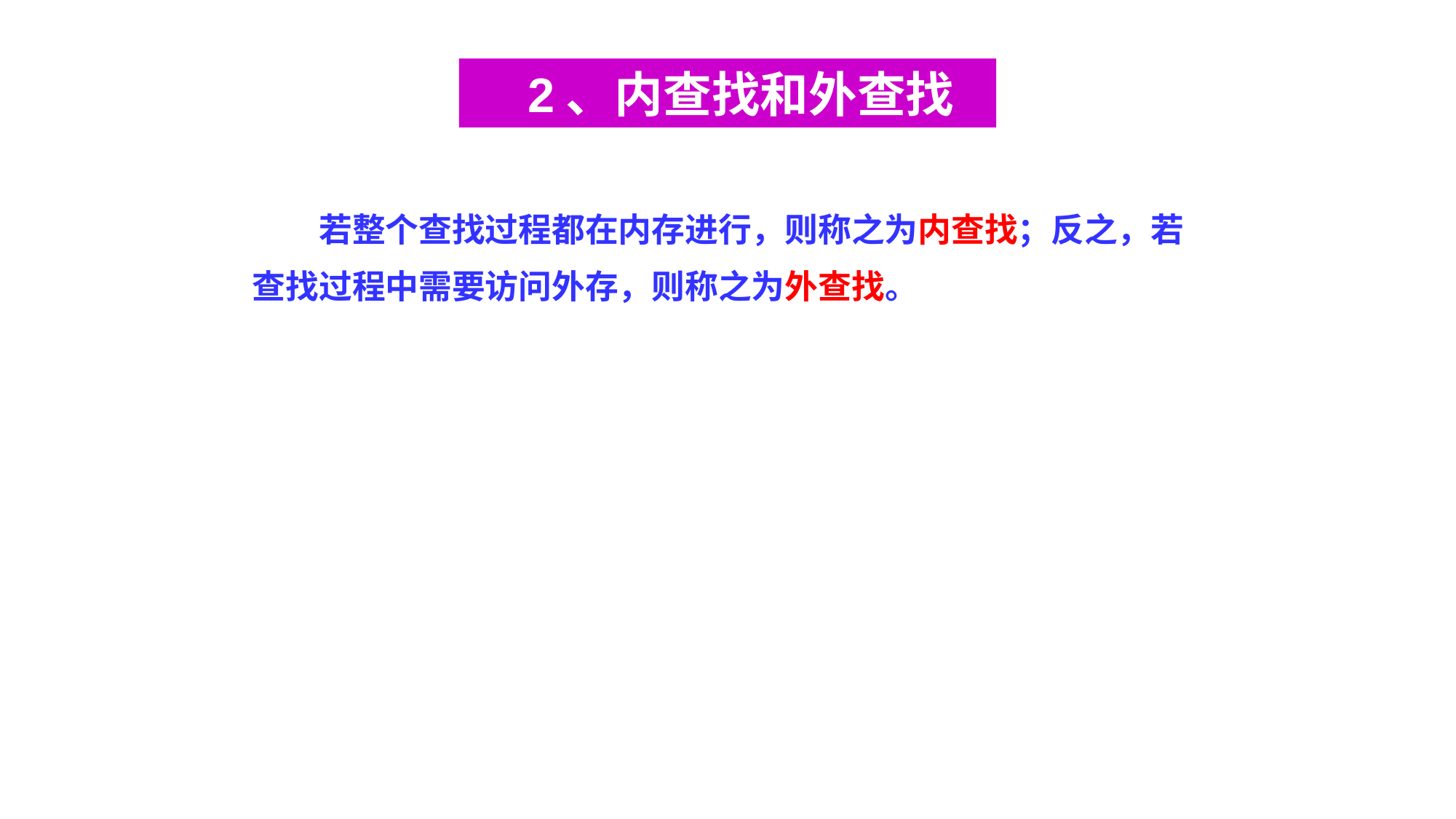

2、内查找和外查找
　　若整个查找过程都在内存进行，则称之为内查找；反之，若查找过程中需要访问外存，则称之为外查找。